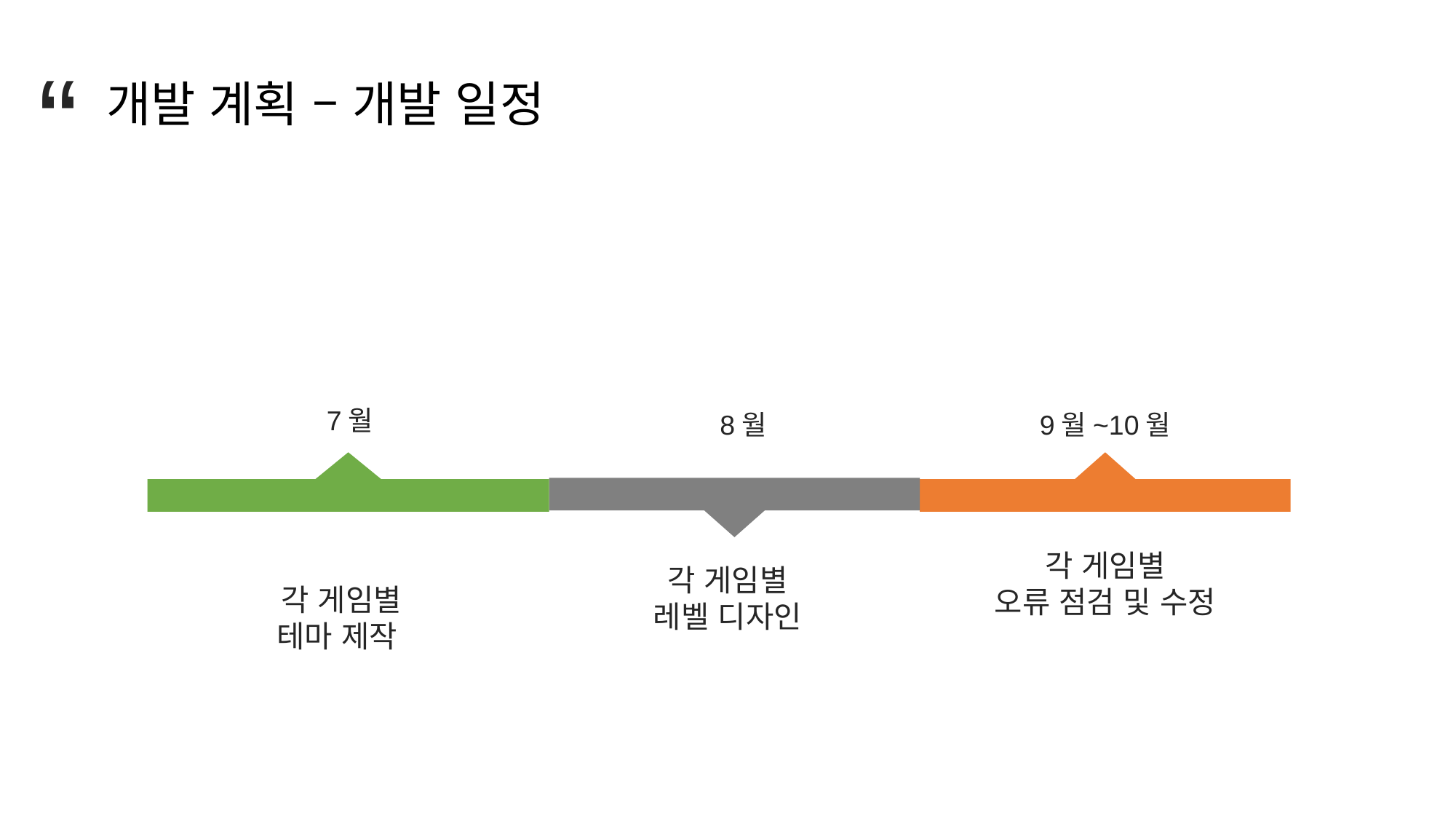

“
개발 계획 – 개발 일정

7월
8월
9월~10월

각 게임별
오류 점검 및 수정
각 게임별
레벨 디자인
각 게임별
테마 제작